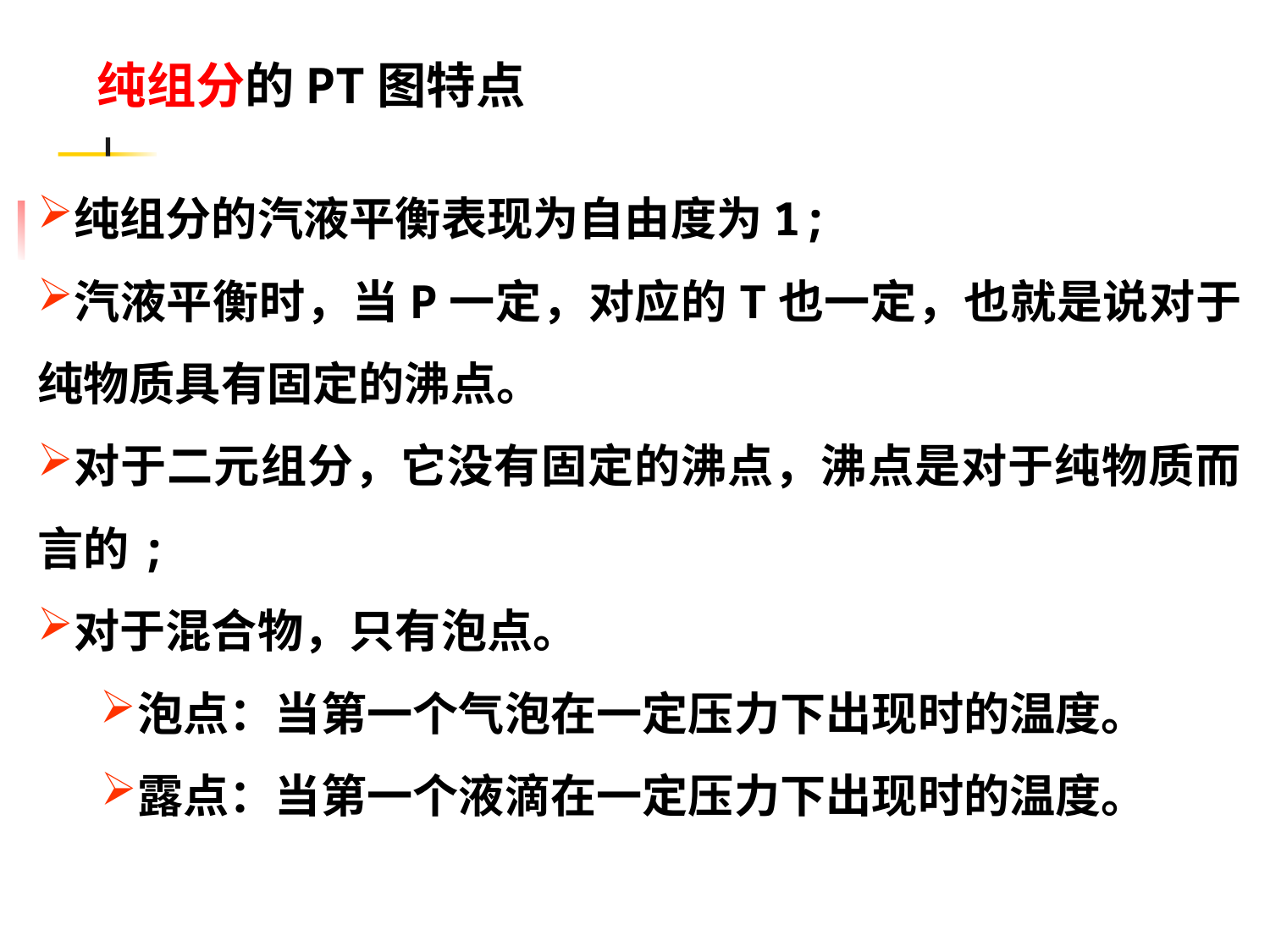

纯组分的PT图特点
纯组分的汽液平衡表现为自由度为1;
汽液平衡时，当P一定，对应的T也一定，也就是说对于纯物质具有固定的沸点。
对于二元组分，它没有固定的沸点，沸点是对于纯物质而言的;
对于混合物，只有泡点。
泡点：当第一个气泡在一定压力下出现时的温度。
露点：当第一个液滴在一定压力下出现时的温度。
12